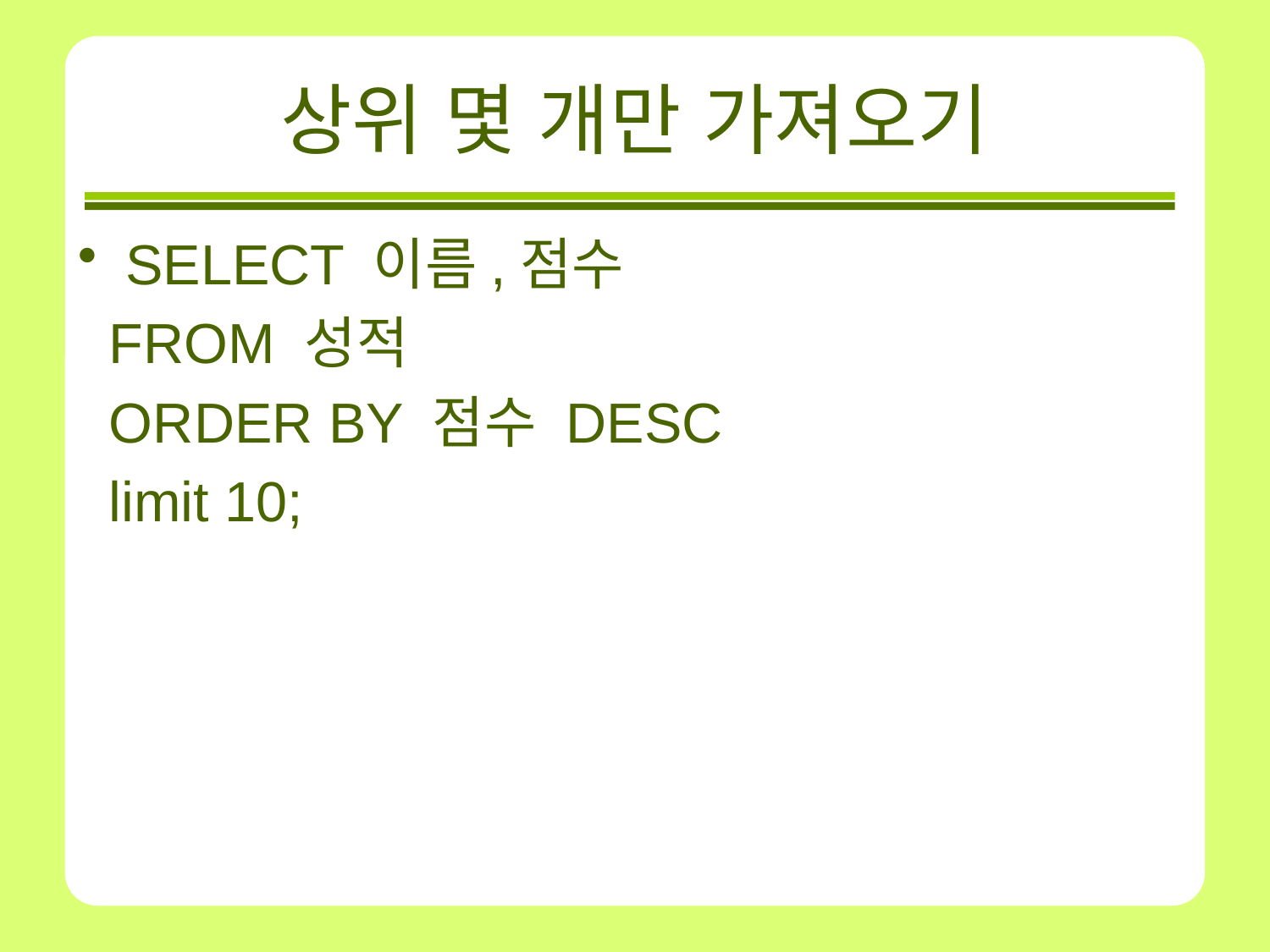

# 상위 몇 개만 가져오기
SELECT 이름,점수
  FROM 성적
  ORDER BY 점수 DESC
  limit 10;